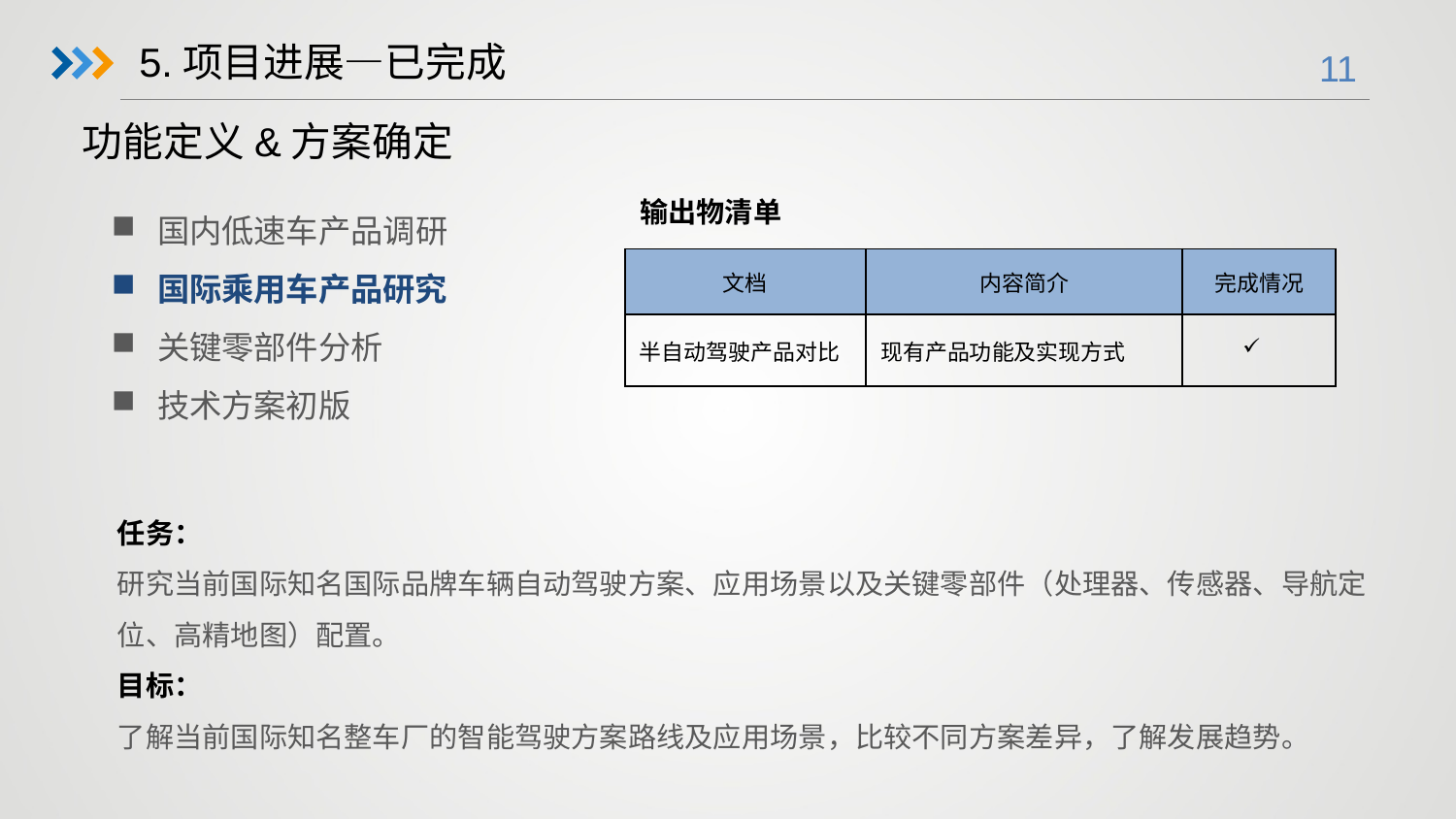

5.项目进展—已完成
功能定义&方案确定
国内低速车产品调研
国际乘用车产品研究
关键零部件分析
技术方案初版
输出物清单
| 文档 | 内容简介 | 完成情况 |
| --- | --- | --- |
| 半自动驾驶产品对比 | 现有产品功能及实现方式 |  |
任务：
研究当前国际知名国际品牌车辆自动驾驶方案、应用场景以及关键零部件（处理器、传感器、导航定位、高精地图）配置。
目标：
了解当前国际知名整车厂的智能驾驶方案路线及应用场景，比较不同方案差异，了解发展趋势。